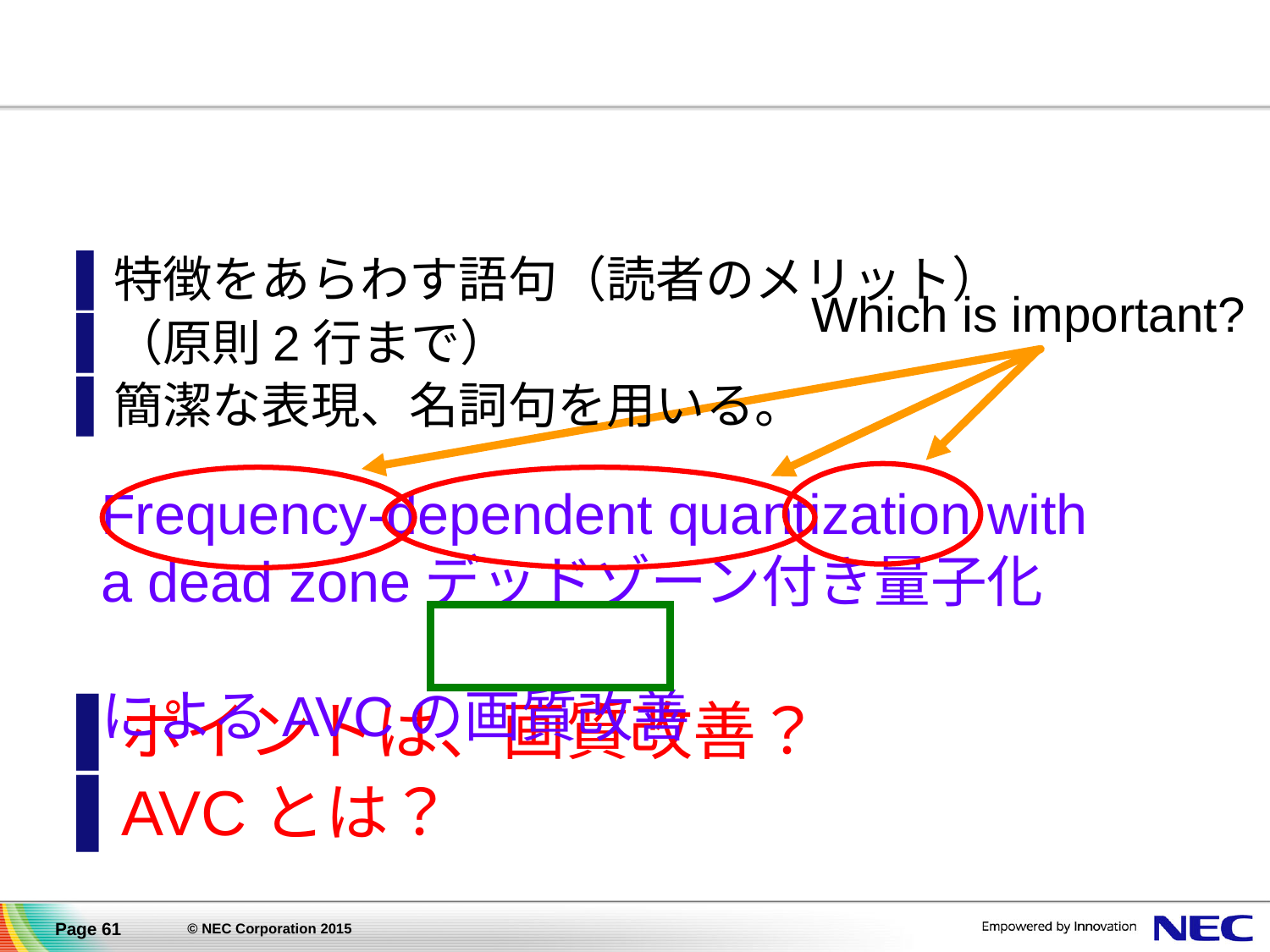

#
特徴をあらわす語句（読者のメリット）
（原則2行まで）
簡潔な表現、名詞句を用いる。

ポイントは、画質改善？
AVCとは？
Which is important?

Frequency-dependent quantization with
a dead zoneデッドゾーン付き量子化

によるAVCの画質改善